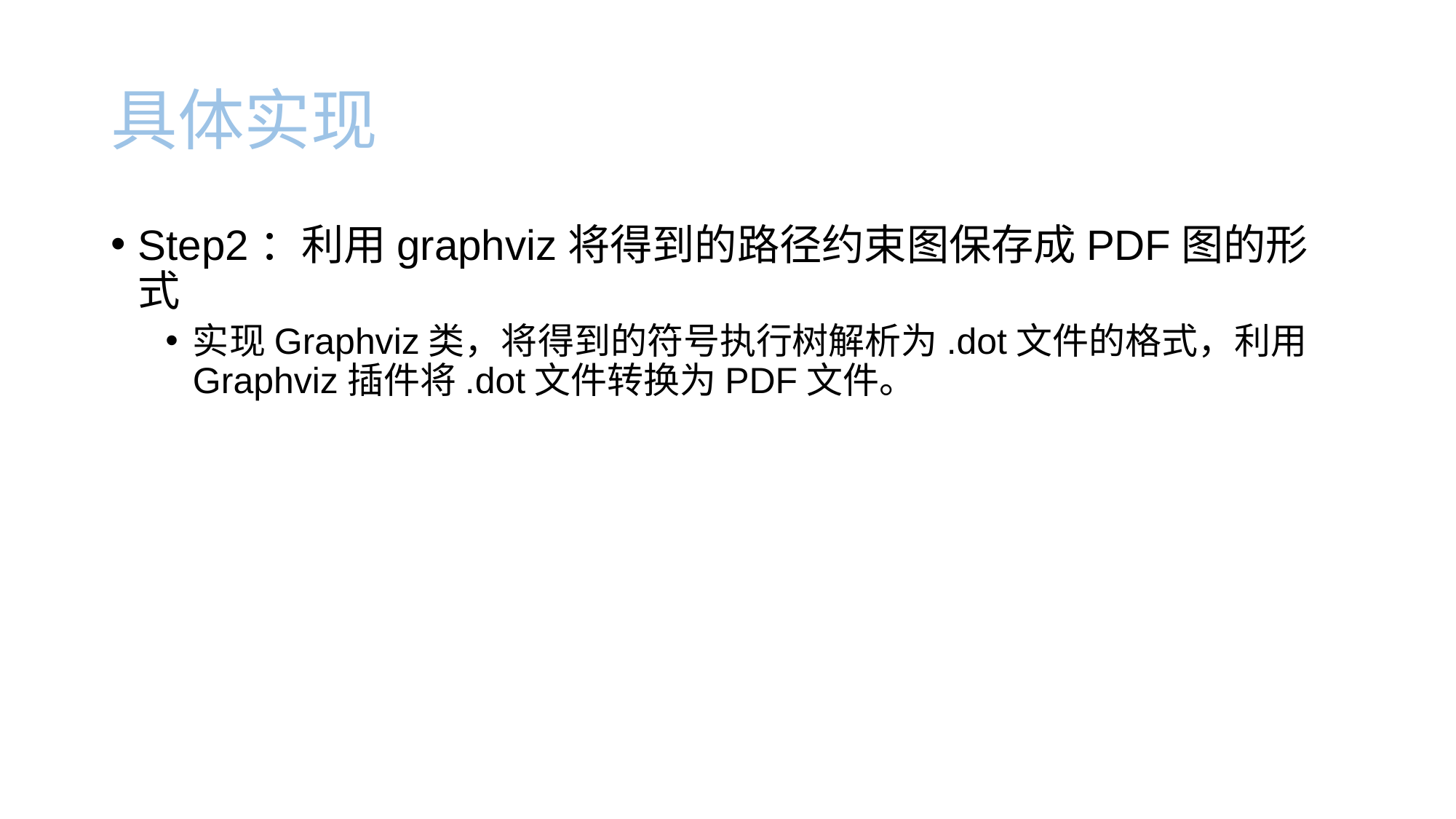

# 具体实现
Step2：利用graphviz将得到的路径约束图保存成PDF图的形式
实现Graphviz类，将得到的符号执行树解析为.dot文件的格式，利用Graphviz插件将.dot文件转换为PDF文件。